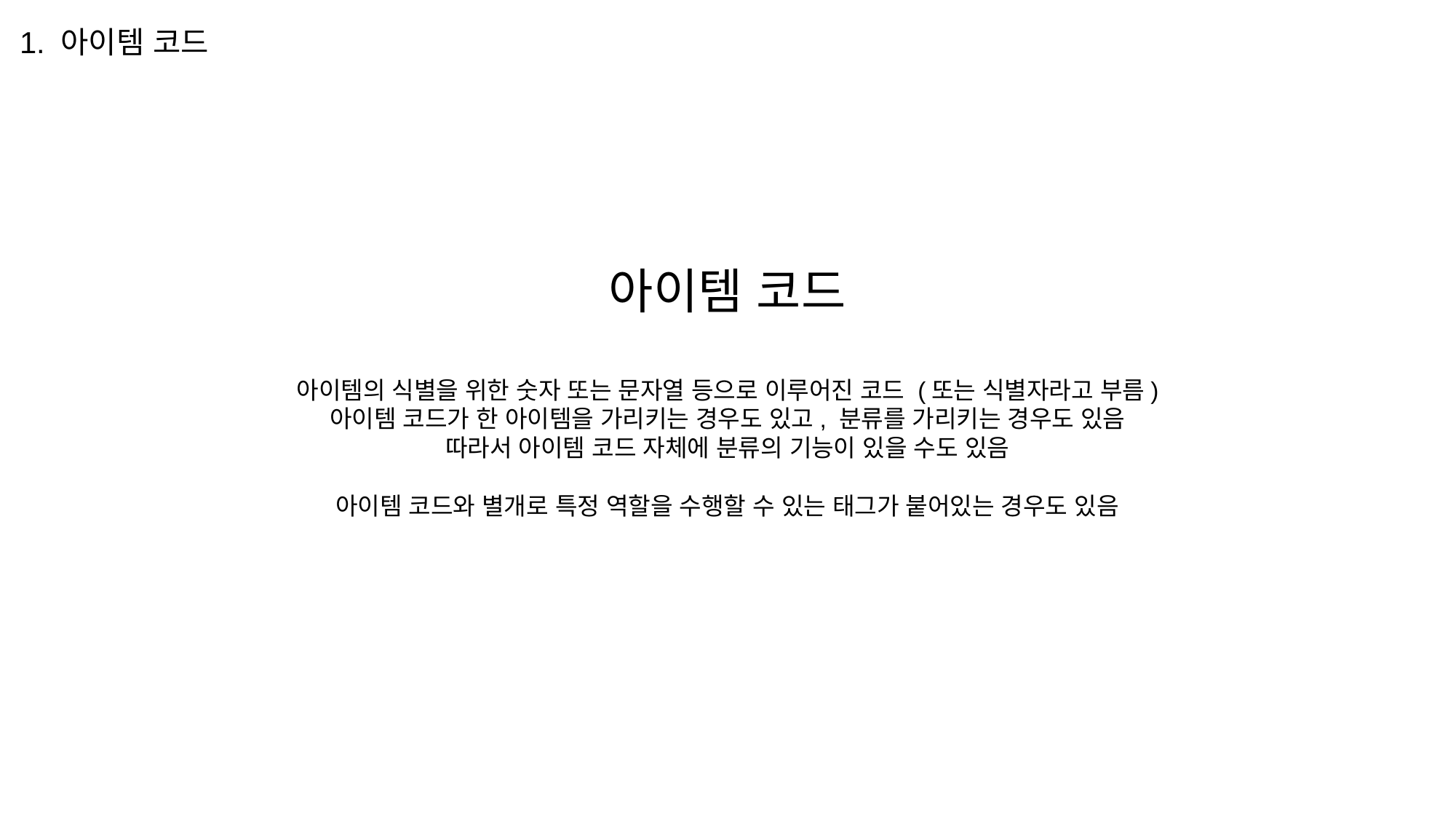

1. 아이템 코드
아이템 코드
아이템의 식별을 위한 숫자 또는 문자열 등으로 이루어진 코드 (또는 식별자라고 부름)
아이템 코드가 한 아이템을 가리키는 경우도 있고, 분류를 가리키는 경우도 있음
따라서 아이템 코드 자체에 분류의 기능이 있을 수도 있음

아이템 코드와 별개로 특정 역할을 수행할 수 있는 태그가 붙어있는 경우도 있음